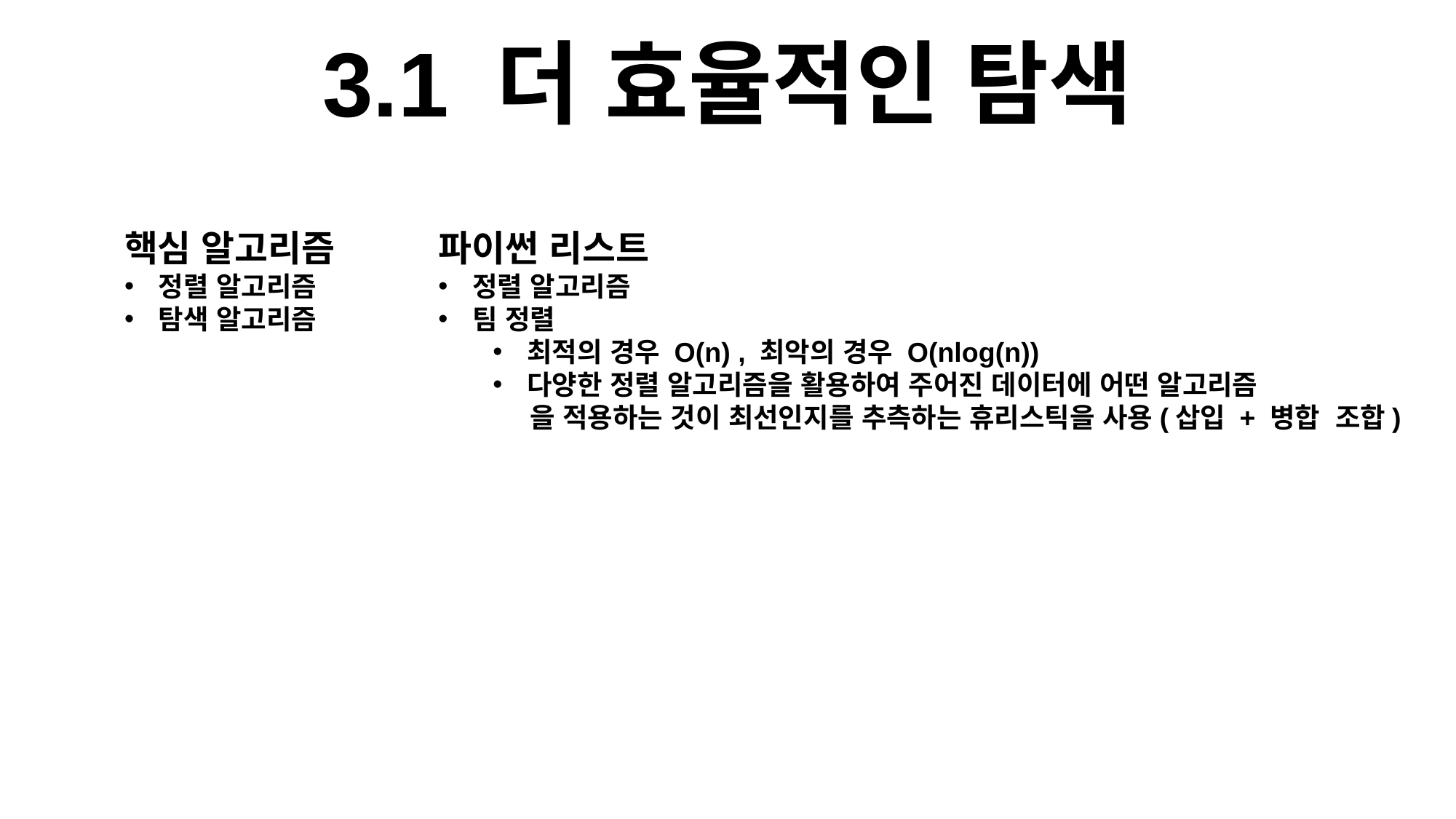

3.1 더 효율적인 탐색
핵심 알고리즘
정렬 알고리즘
탐색 알고리즘

파이썬 리스트
정렬 알고리즘
팀 정렬
최적의 경우 O(n) , 최악의 경우 O(nlog(n))
다양한 정렬 알고리즘을 활용하여 주어진 데이터에 어떤 알고리즘
    을 적용하는 것이 최선인지를 추측하는 휴리스틱을 사용(삽입 + 병합  조합)